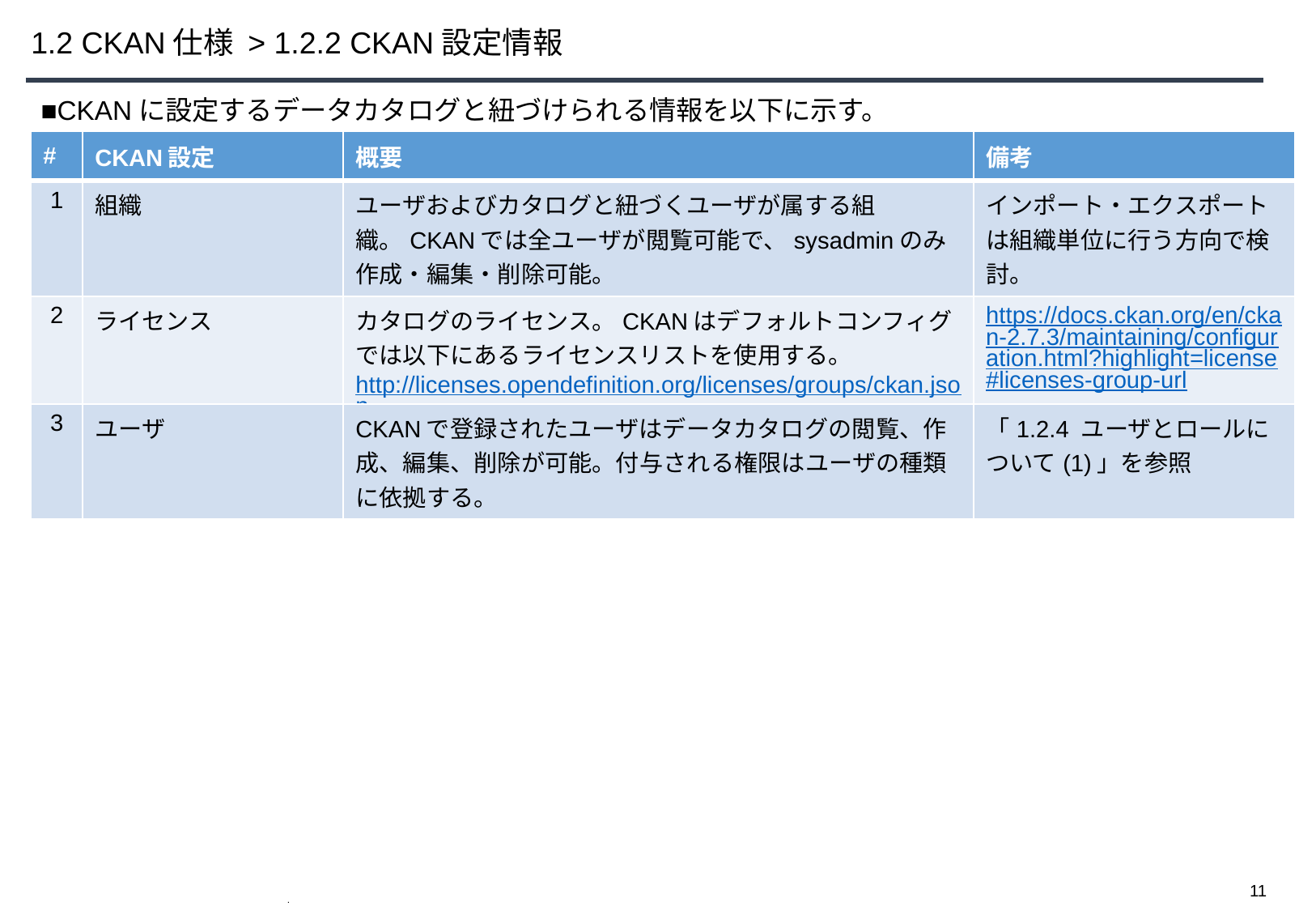

# 1.2 CKAN仕様 > 1.2.2 CKAN設定情報
■CKANに設定するデータカタログと紐づけられる情報を以下に示す。

| # | CKAN設定 | 概要 | 備考 |
| --- | --- | --- | --- |
| 1 | 組織 | ユーザおよびカタログと紐づくユーザが属する組織。CKANでは全ユーザが閲覧可能で、sysadminのみ作成・編集・削除可能。 | インポート・エクスポートは組織単位に行う方向で検討。 |
| 2 | ライセンス | カタログのライセンス。CKANはデフォルトコンフィグでは以下にあるライセンスリストを使用する。 http://licenses.opendefinition.org/licenses/groups/ckan.json | https://docs.ckan.org/en/ckan-2.7.3/maintaining/configuration.html?highlight=license#licenses-group-url |
| 3 | ユーザ | CKANで登録されたユーザはデータカタログの閲覧、作成、編集、削除が可能。付与される権限はユーザの種類に依拠する。 | 「1.2.4 ユーザとロールについて(1)」を参照 |